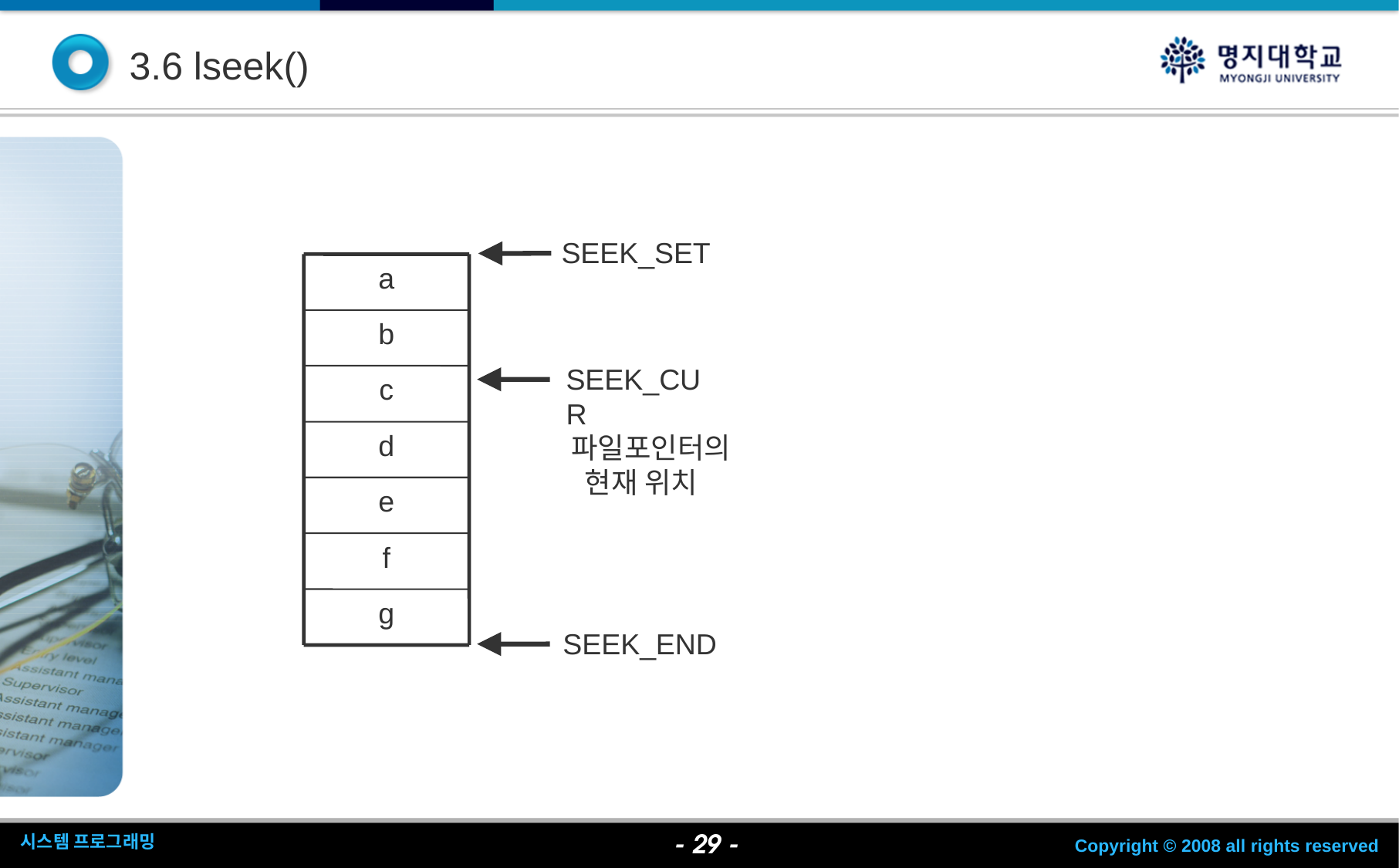

3.6 lseek()

SEEK_SET

a

b
SEEK_CUR

c

d
파일포인터의
 현재 위치

e

f

g

SEEK_END

- 29 -